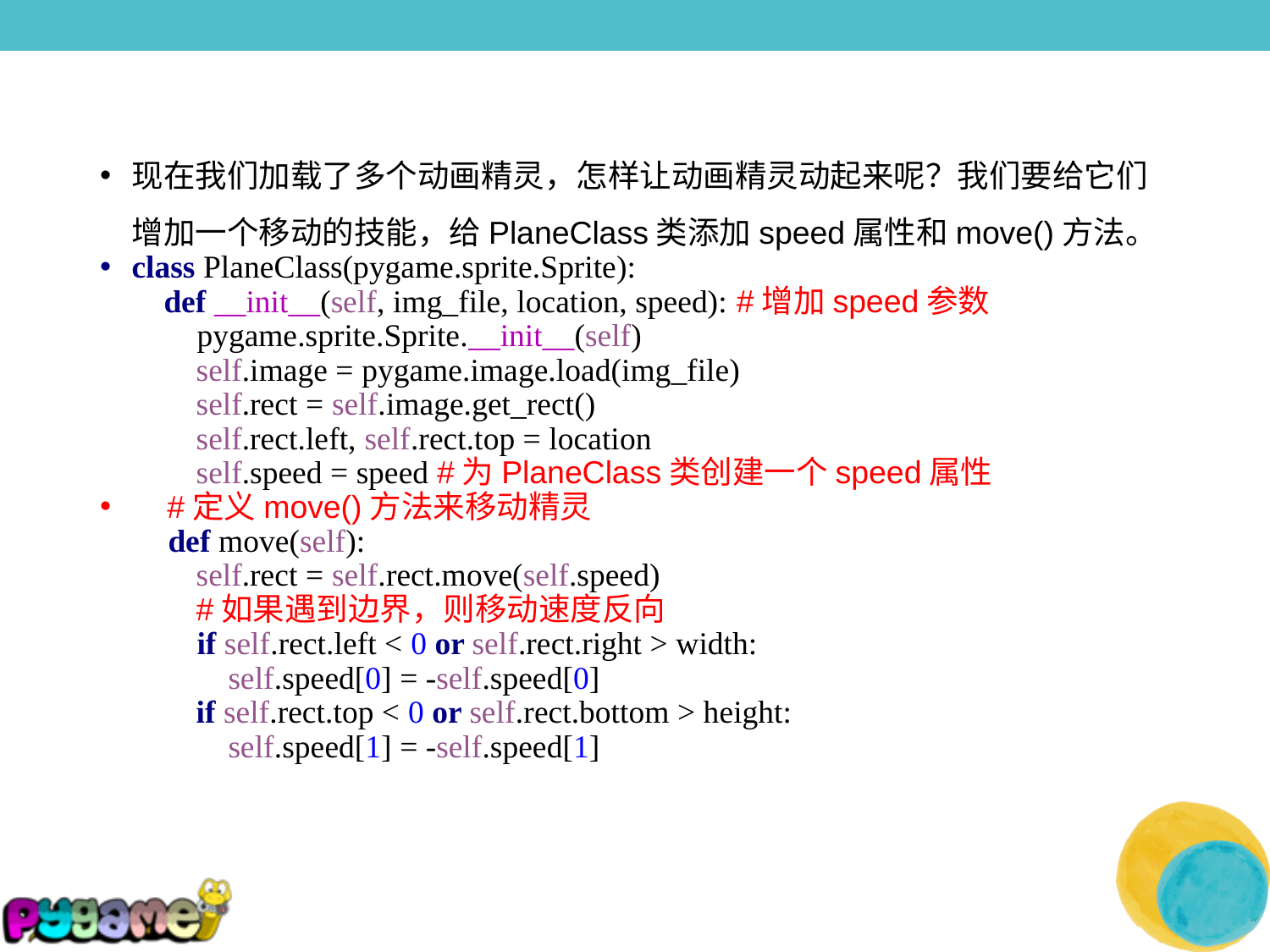

现在我们加载了多个动画精灵，怎样让动画精灵动起来呢？我们要给它们增加一个移动的技能，给PlaneClass类添加speed属性和move()方法。
class PlaneClass(pygame.sprite.Sprite):
    def __init__(self, img_file, location, speed): #增加speed参数
        pygame.sprite.Sprite.__init__(self)
        self.image = pygame.image.load(img_file)
        self.rect = self.image.get_rect()
        self.rect.left, self.rect.top = location
        self.speed = speed #为PlaneClass类创建一个speed属性
    #定义move()方法来移动精灵
    def move(self):
        self.rect = self.rect.move(self.speed)
        #如果遇到边界，则移动速度反向
        if self.rect.left < 0 or self.rect.right > width:
            self.speed[0] = -self.speed[0]
        if self.rect.top < 0 or self.rect.bottom > height:
            self.speed[1] = -self.speed[1]